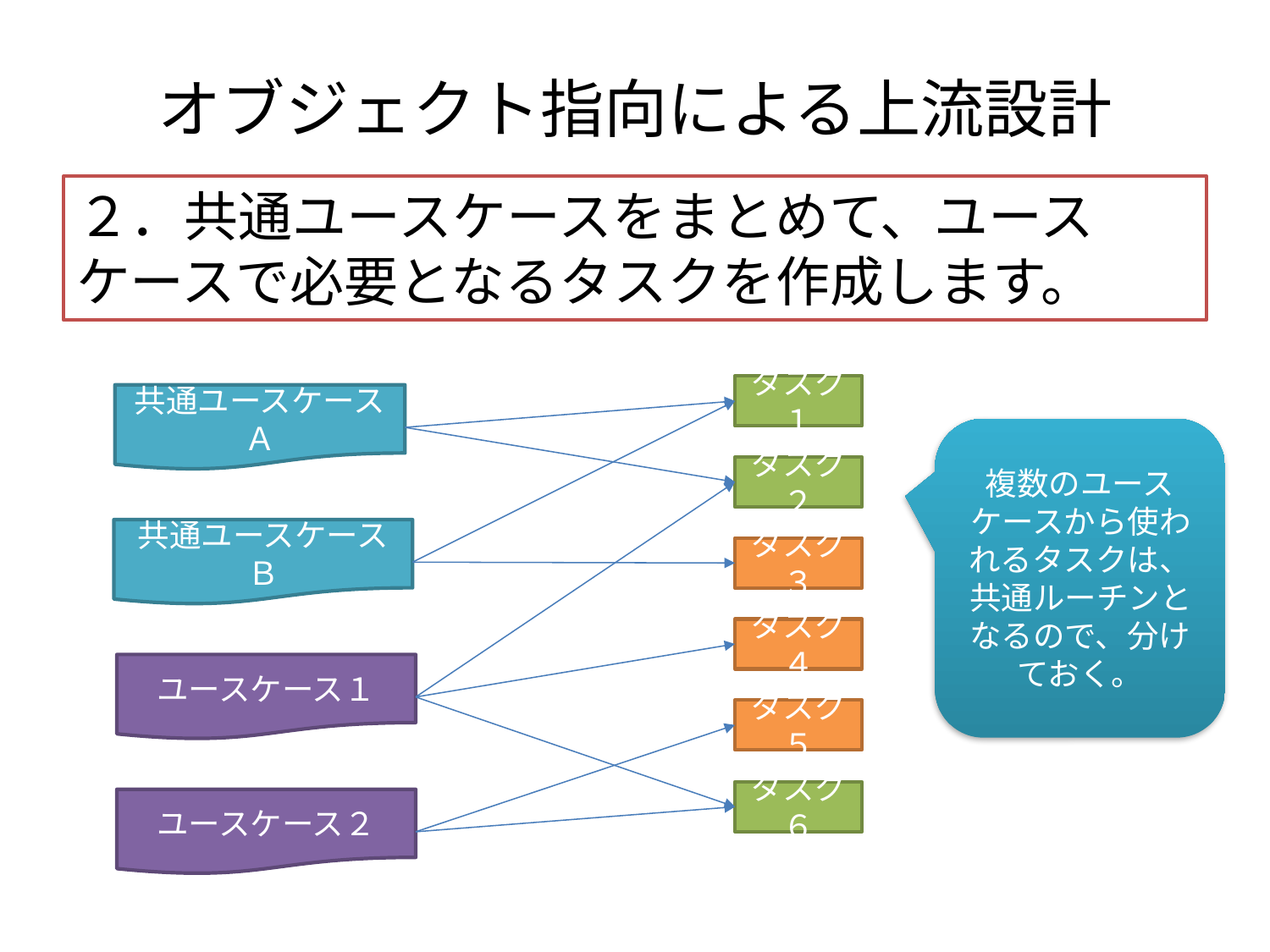

# オブジェクト指向による上流設計
２．共通ユースケースをまとめて、ユースケースで必要となるタスクを作成します。
タスク１
共通ユースケースＡ
複数のユースケースから使われるタスクは、共通ルーチンとなるので、分けておく。
タスク２
共通ユースケースＢ
タスク３
タスク４
ユースケース１
タスク５
タスク６
ユースケース２